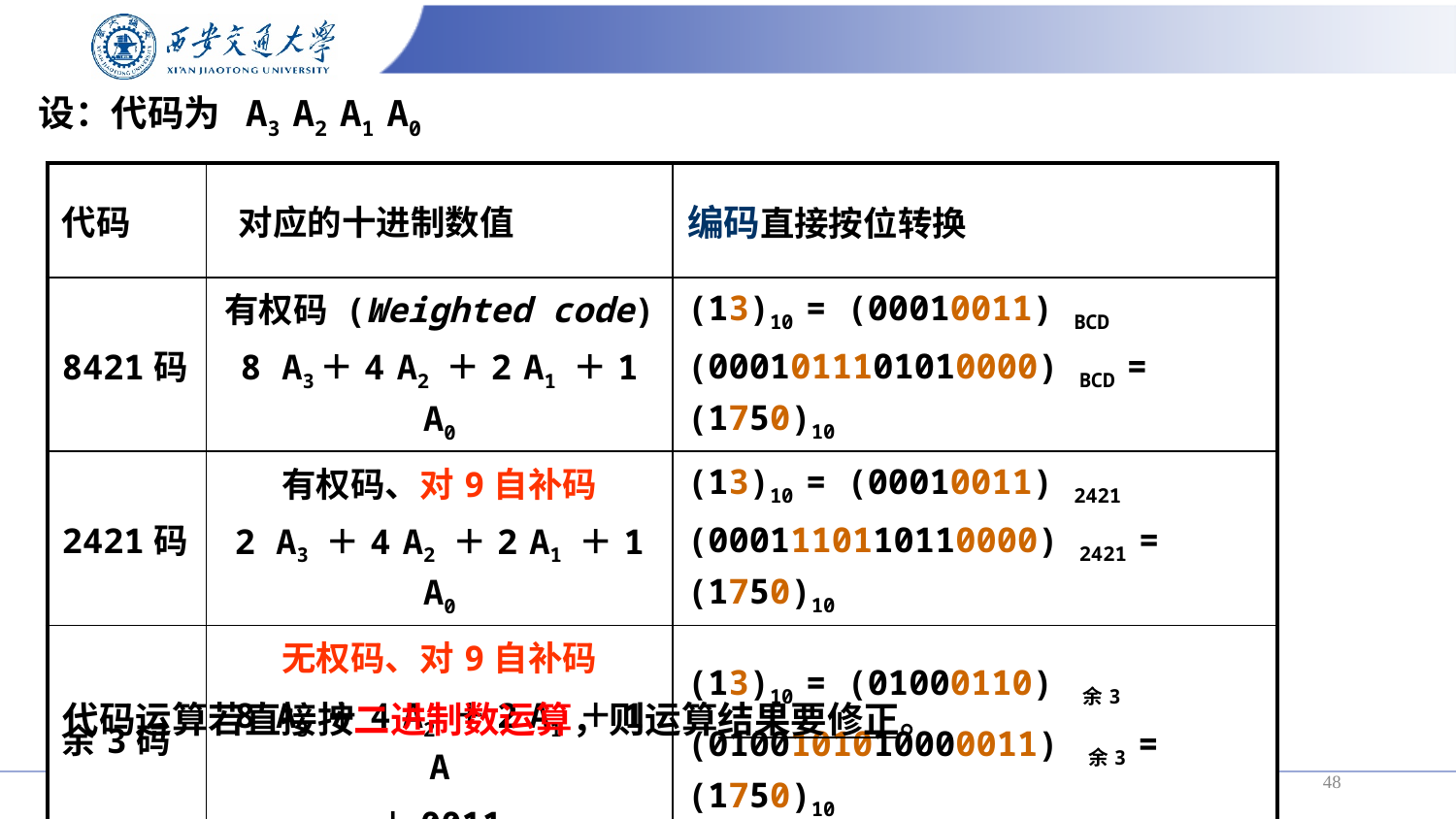

# 设：代码为  A3 A2 A1 A0
| 代码 | 对应的十进制数值 | 编码直接按位转换 |
| --- | --- | --- |
| 8421码 | 有权码 (Weighted code) 8 A3＋4 A2 ＋2 A1 ＋1 A0 | (13)10 = (00010011) BCD (0001011101010000) BCD = (1750)10 |
| 2421码 | 有权码、对9自补码 2 A3 ＋4 A2 ＋2 A1 ＋1 A0 | (13)10 = (00010011) 2421 (0001110110110000) 2421 = (1750)10 |
| 余3码 | 无权码、对9自补码 8 A3 ＋4 A2 ＋2 A1 ＋1 A ＋0011 | (13)10 = (01000110) 余3 (0100101010000011) 余3 = (1750)10 |
代码运算若直接按二进制数运算，则运算结果要修正。
2025/2/16
48